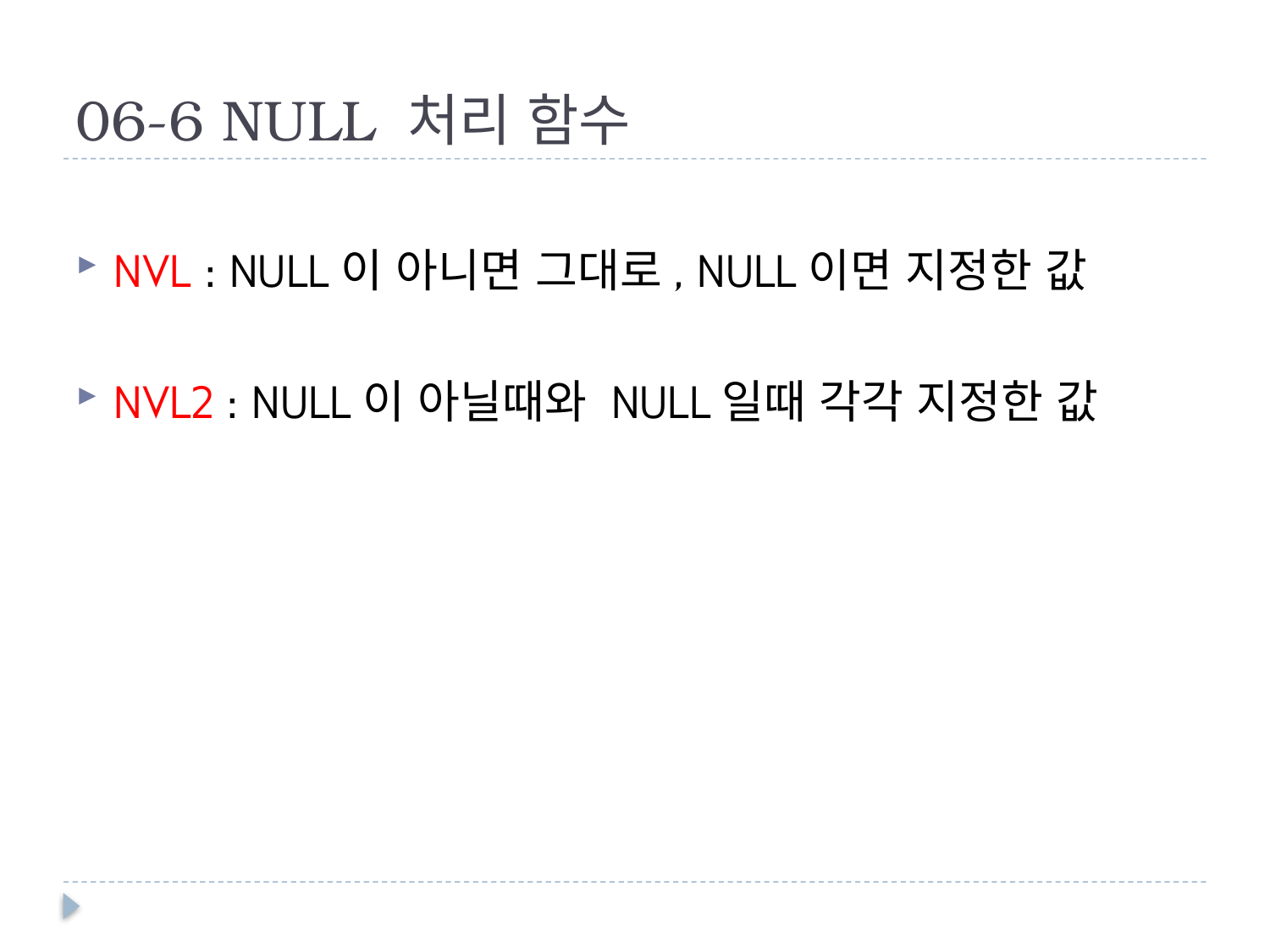

# 06-6 NULL 처리 함수

NVL : NULL이 아니면 그대로, NULL이면 지정한 값

NVL2 : NULL이 아닐때와 NULL일때 각각 지정한 값